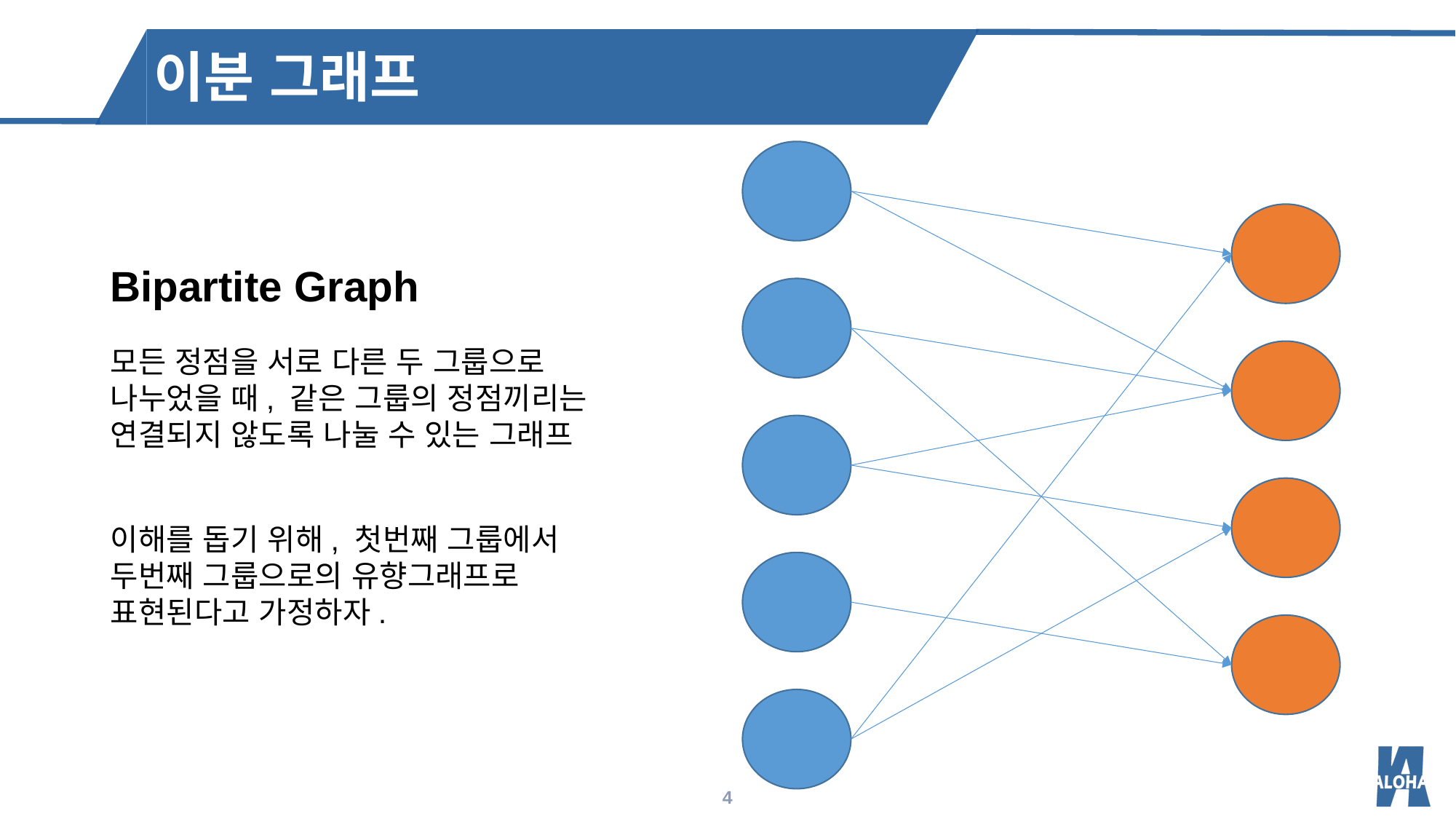

이분 그래프

Bipartite Graph

모든 정점을 서로 다른 두 그룹으로 나누었을 때, 같은 그룹의 정점끼리는 연결되지 않도록 나눌 수 있는 그래프
이해를 돕기 위해, 첫번째 그룹에서 두번째 그룹으로의 유향그래프로 표현된다고 가정하자.
4